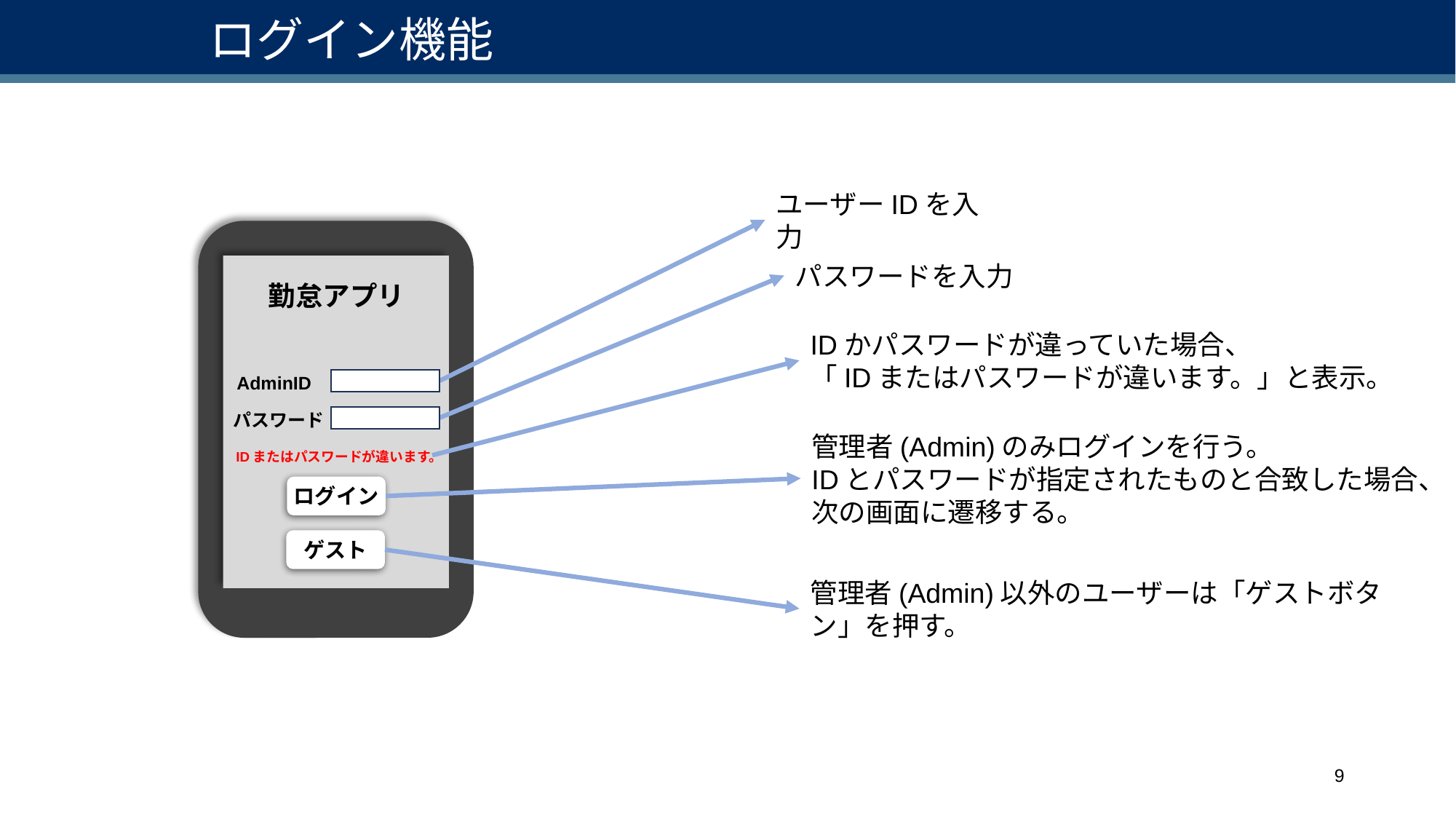

# ログイン機能
ユーザーIDを入力

パスワードを入力

勤怠アプリ
IDかパスワードが違っていた場合、
「IDまたはパスワードが違います。」と表示。
AdminID

パスワード

管理者(Admin)のみログインを行う。
IDとパスワードが指定されたものと合致した場合、次の画面に遷移する。
IDまたはパスワードが違います。
ログイン
ゲスト
管理者(Admin)以外のユーザーは「ゲストボタン」を押す。
9